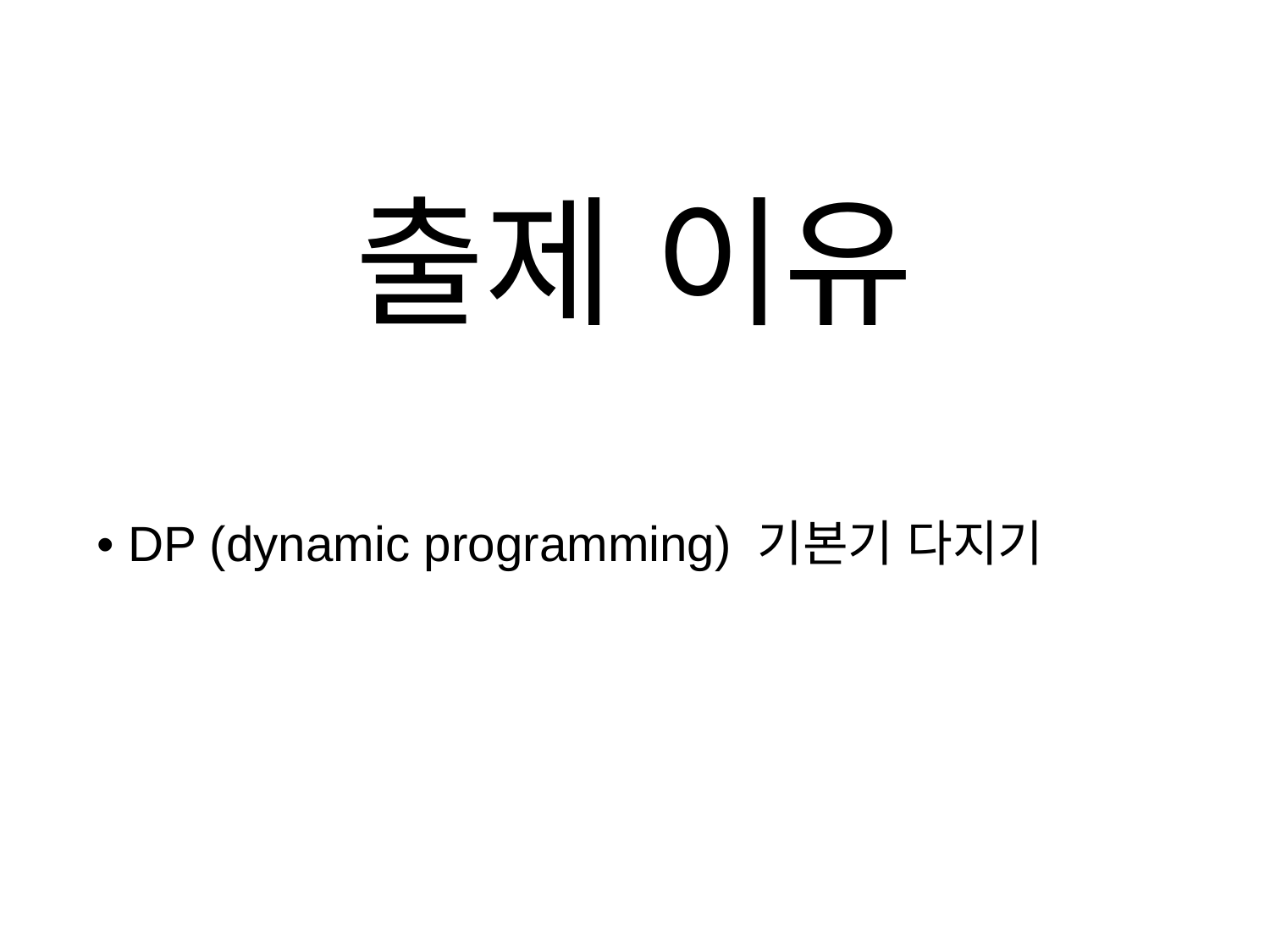

# 출제 이유
• DP (dynamic programming) 기본기 다지기